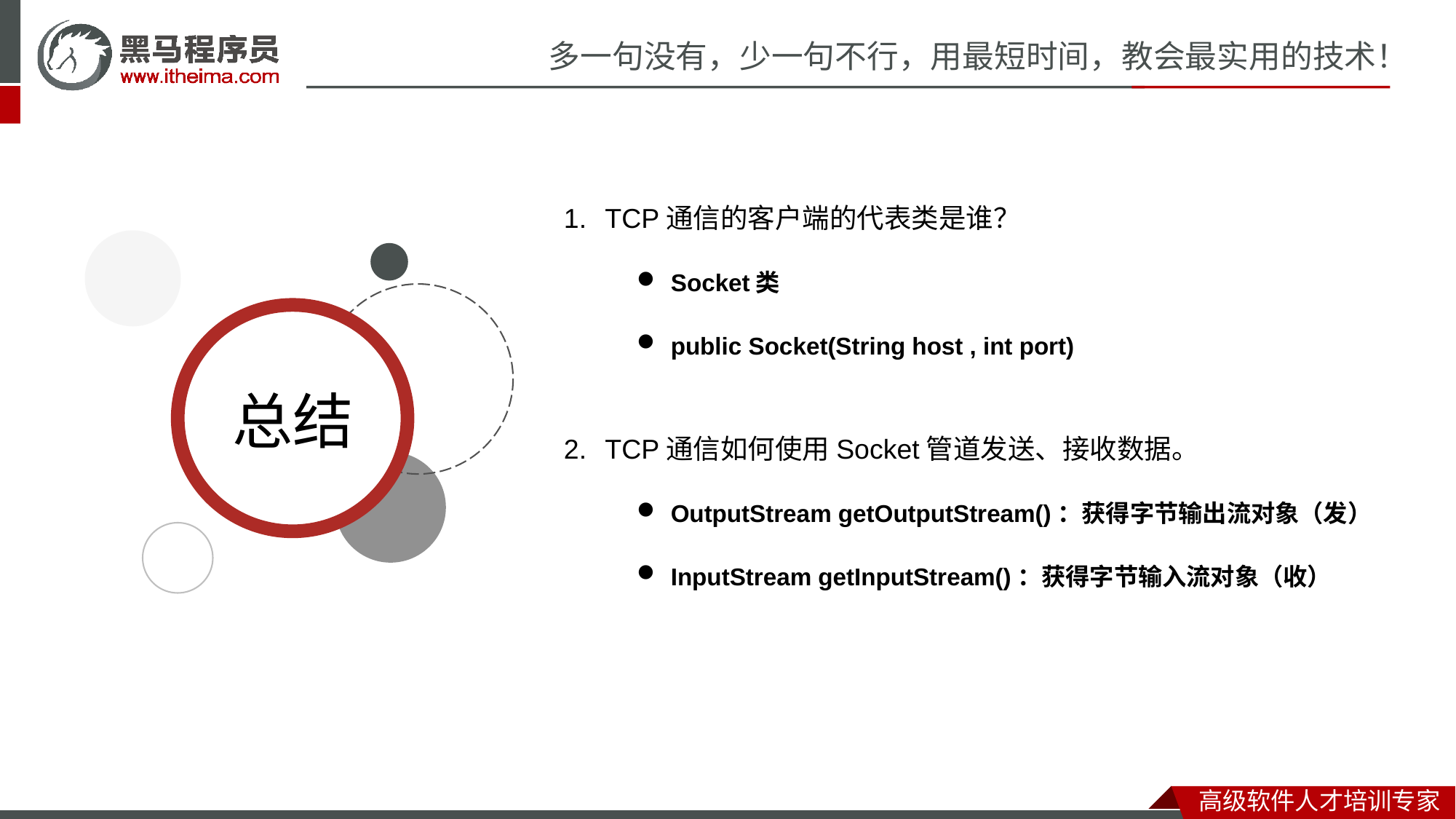

TCP通信的客户端的代表类是谁？
Socket类
public Socket(String host , int port)

TCP通信如何使用Socket管道发送、接收数据。
OutputStream getOutputStream()：获得字节输出流对象（发）
InputStream getInputStream()：获得字节输入流对象（收）